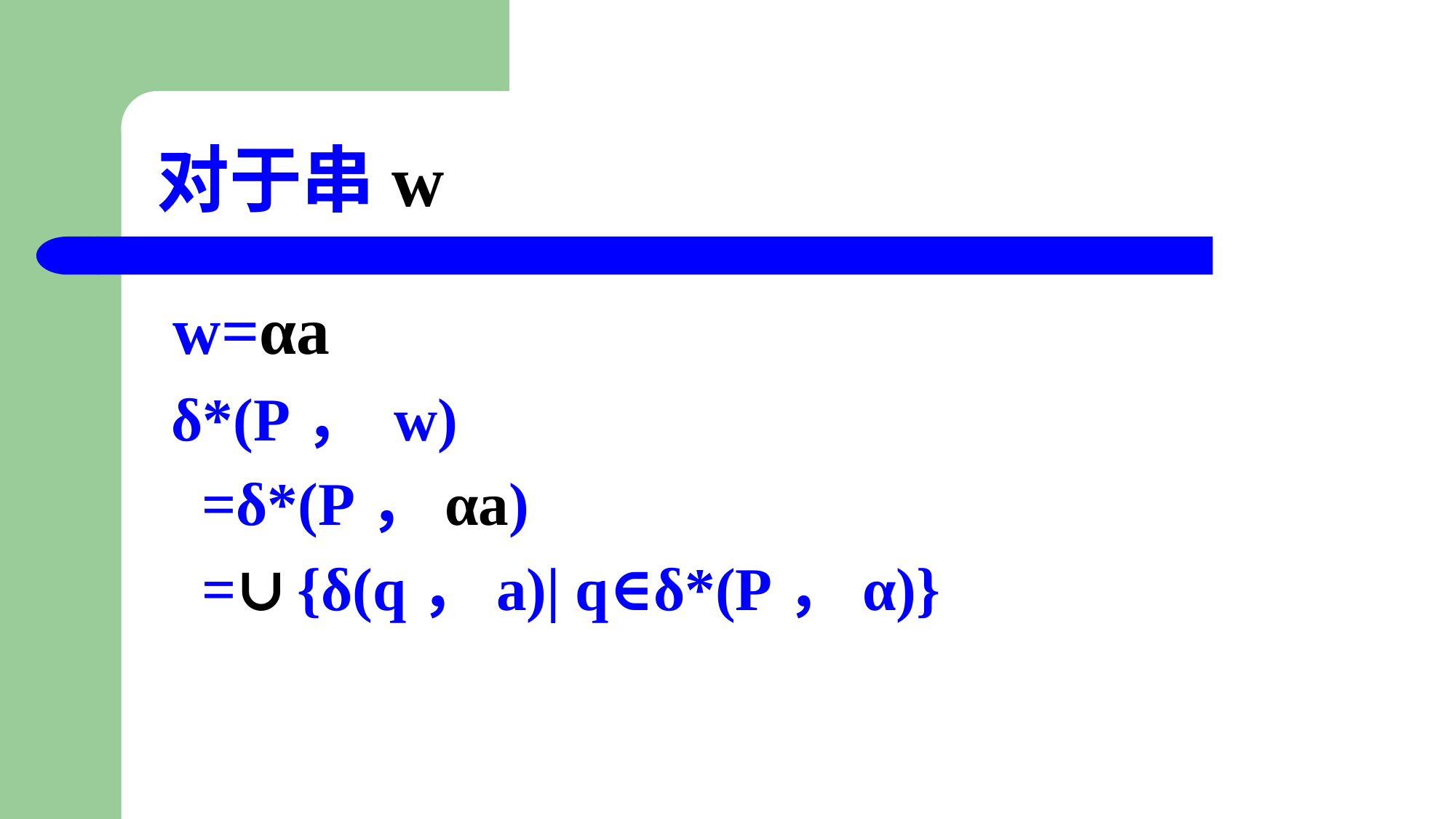

# 对于串w
 w=αa
 δ*(P， w)
   =δ*(P，αa)
   =∪ {δ(q，a)| q∈δ*(P，α)}